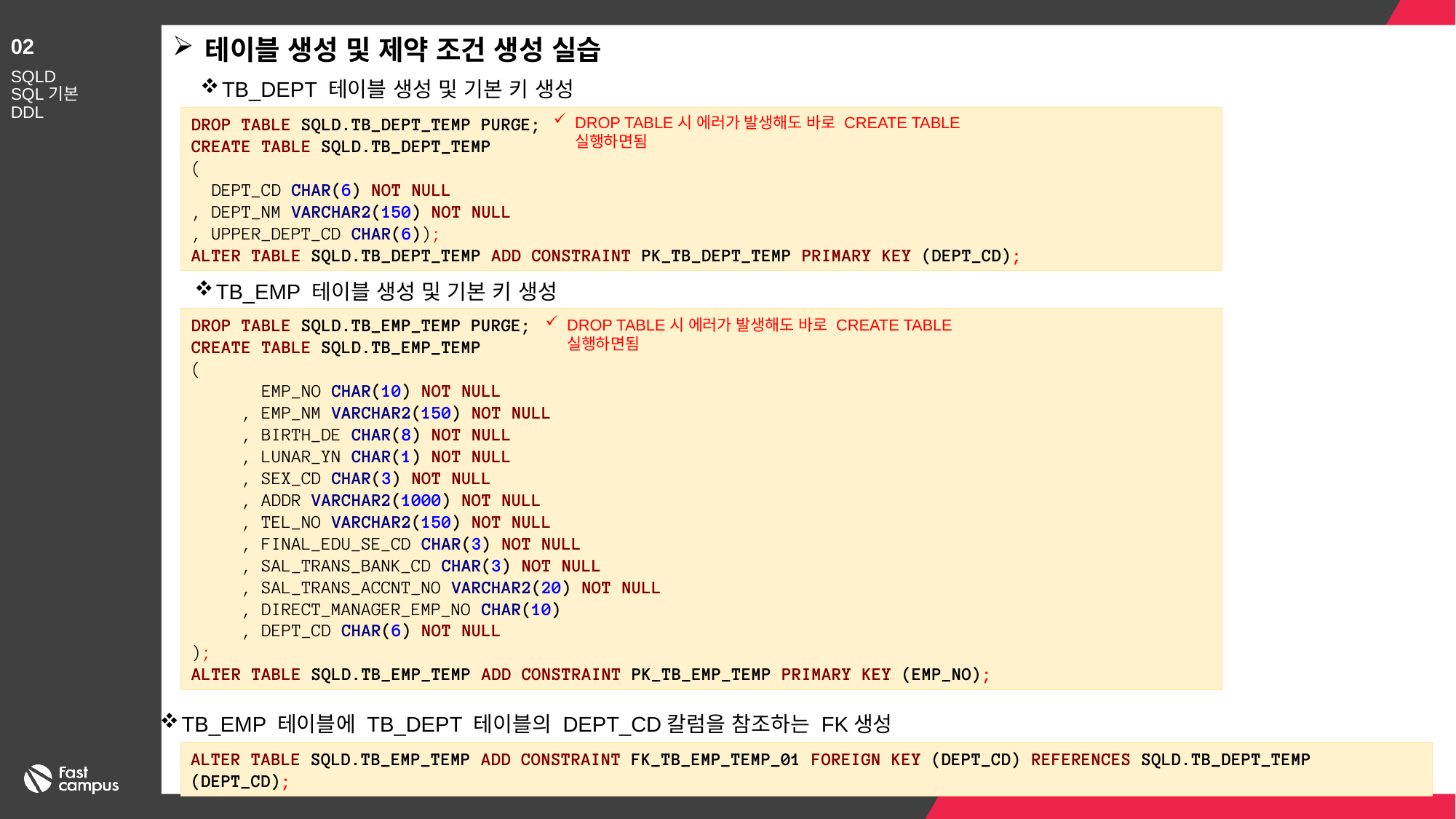

테이블 생성 및 제약 조건 생성 실습
02
SQLD
SQL기본
DDL
TB_DEPT 테이블 생성 및 기본 키 생성
DROP TABLE시 에러가 발생해도 바로 CREATE TABLE 실행하면됨
DROP TABLE SQLD.TB_DEPT_TEMP PURGE;
CREATE TABLE SQLD.TB_DEPT_TEMP
(
  DEPT_CD CHAR(6) NOT NULL
, DEPT_NM VARCHAR2(150) NOT NULL
, UPPER_DEPT_CD CHAR(6));
ALTER TABLE SQLD.TB_DEPT_TEMP ADD CONSTRAINT PK_TB_DEPT_TEMP PRIMARY KEY (DEPT_CD);
TB_EMP 테이블 생성 및 기본 키 생성
DROP TABLE SQLD.TB_EMP_TEMP PURGE;
CREATE TABLE SQLD.TB_EMP_TEMP
(
       EMP_NO CHAR(10) NOT NULL
     , EMP_NM VARCHAR2(150) NOT NULL
     , BIRTH_DE CHAR(8) NOT NULL
     , LUNAR_YN CHAR(1) NOT NULL
     , SEX_CD CHAR(3) NOT NULL
     , ADDR VARCHAR2(1000) NOT NULL
     , TEL_NO VARCHAR2(150) NOT NULL
     , FINAL_EDU_SE_CD CHAR(3) NOT NULL
     , SAL_TRANS_BANK_CD CHAR(3) NOT NULL
     , SAL_TRANS_ACCNT_NO VARCHAR2(20) NOT NULL
     , DIRECT_MANAGER_EMP_NO CHAR(10)
     , DEPT_CD CHAR(6) NOT NULL
);
ALTER TABLE SQLD.TB_EMP_TEMP ADD CONSTRAINT PK_TB_EMP_TEMP PRIMARY KEY (EMP_NO);
DROP TABLE시 에러가 발생해도 바로 CREATE TABLE 실행하면됨
TB_EMP 테이블에 TB_DEPT 테이블의 DEPT_CD칼럼을 참조하는 FK생성
ALTER TABLE SQLD.TB_EMP_TEMP ADD CONSTRAINT FK_TB_EMP_TEMP_01 FOREIGN KEY (DEPT_CD) REFERENCES SQLD.TB_DEPT_TEMP (DEPT_CD);